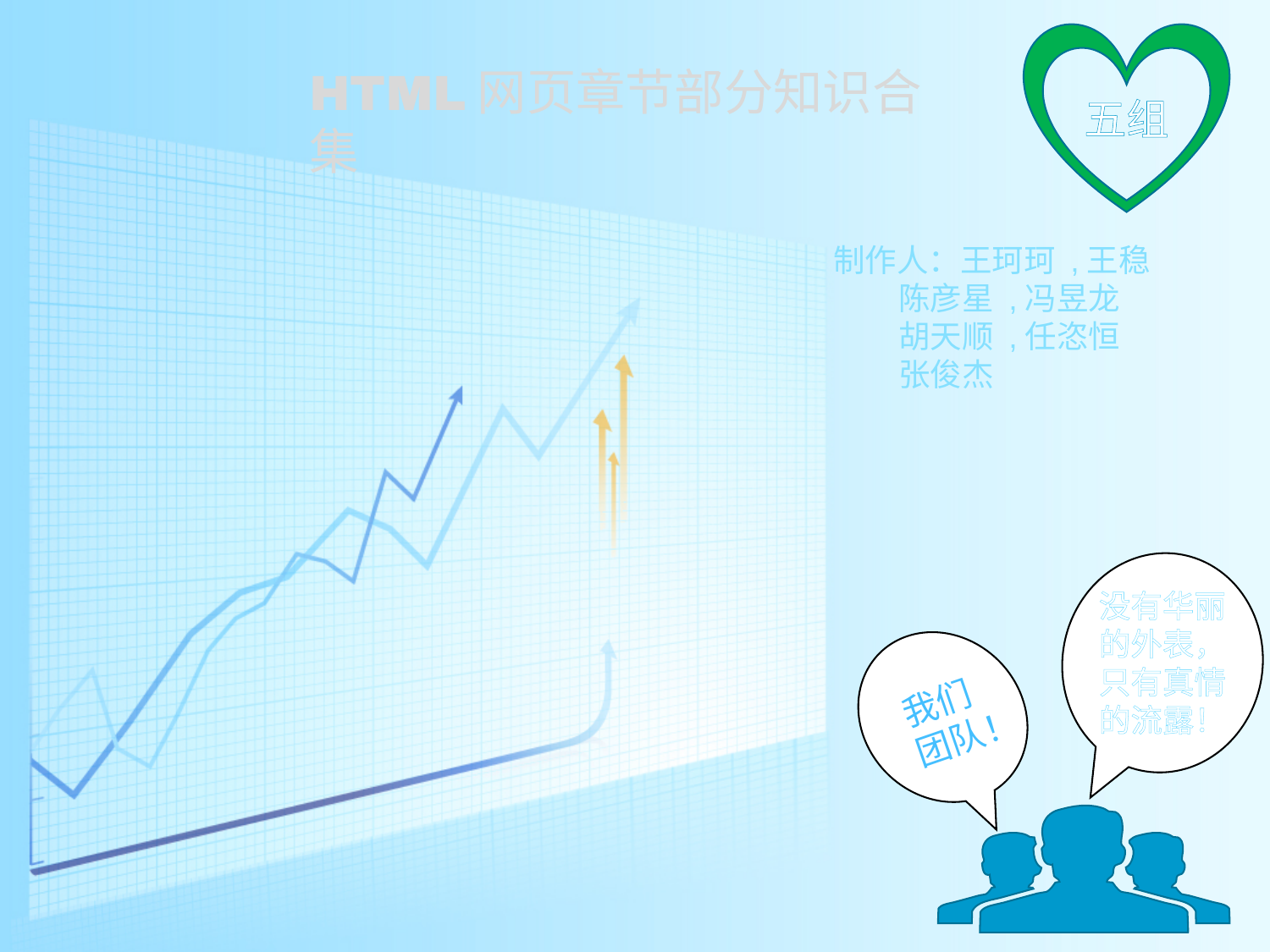

五组
HTML网页章节部分知识合集
制作人：王珂珂 ,王稳
        陈彦星 ,冯昱龙
        胡天顺 ,任恣恒
        张俊杰

没有华丽
的外表，
只有真情
的流露！

我们
团队！